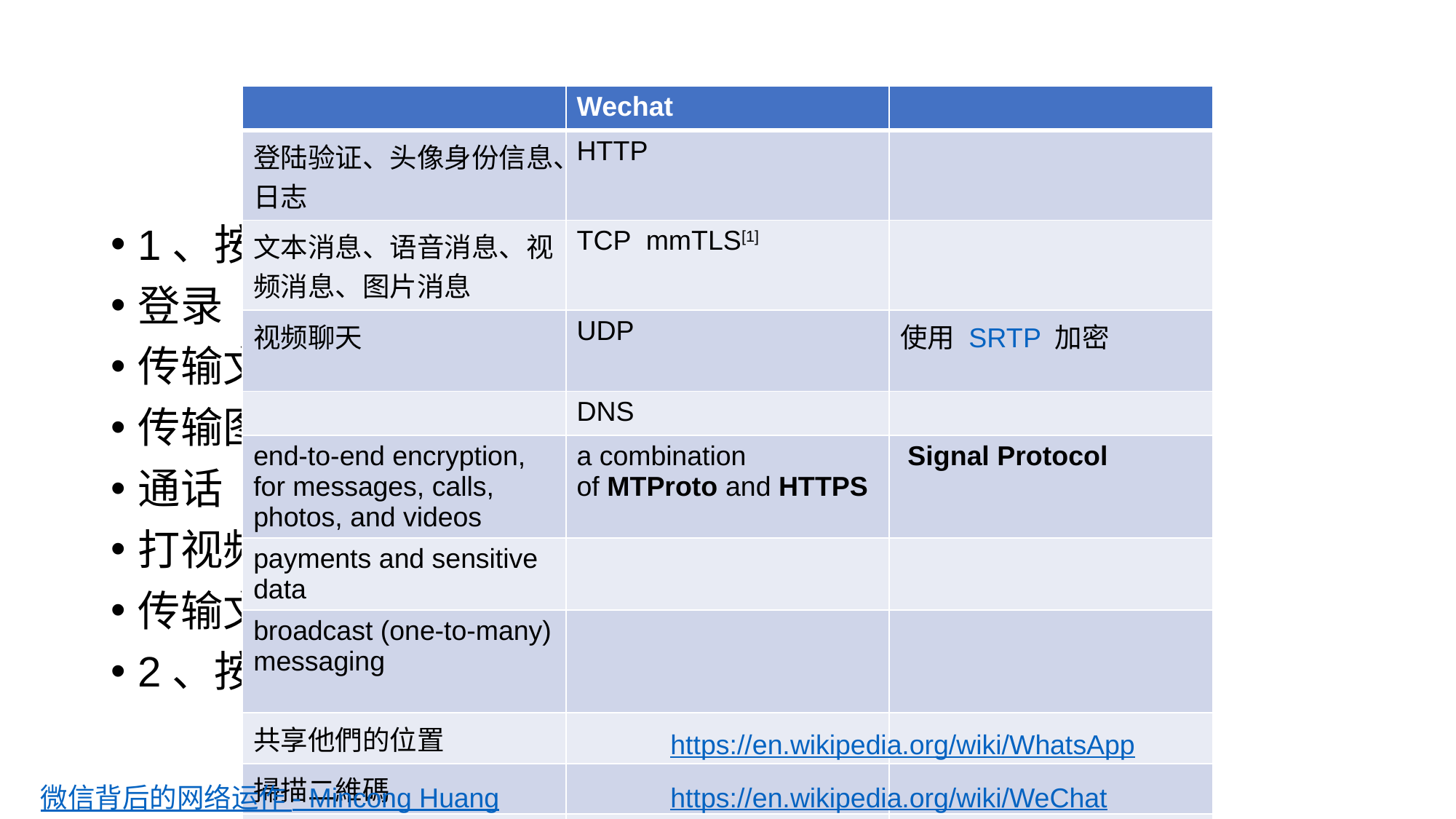

#
|  | Wechat |  |
| --- | --- | --- |
| 登陆验证、头像身份信息、日志 | HTTP |  |
| 文本消息、语音消息、视频消息、图片消息 | TCP mmTLS[1] |  |
| 视频聊天 | UDP | 使用 SRTP 加密 |
|  | DNS |  |
| end-to-end encryption, for messages, calls, photos, and videos | a combination of MTProto and HTTPS | Signal Protocol |
| payments and sensitive data |  |  |
| broadcast (one-to-many) messaging |  |  |
| 共享他們的位置 |  |  |
| 掃描二維碼 |  |  |
|  |  | XMPP |
1、按照功能
登录
传输文字
传输图片
通话
打视频电话
传输文件
2、按照协议层数

https://en.wikipedia.org/wiki/WhatsApp
微信背后的网络运作 - Mincong Huang
https://en.wikipedia.org/wiki/WeChat